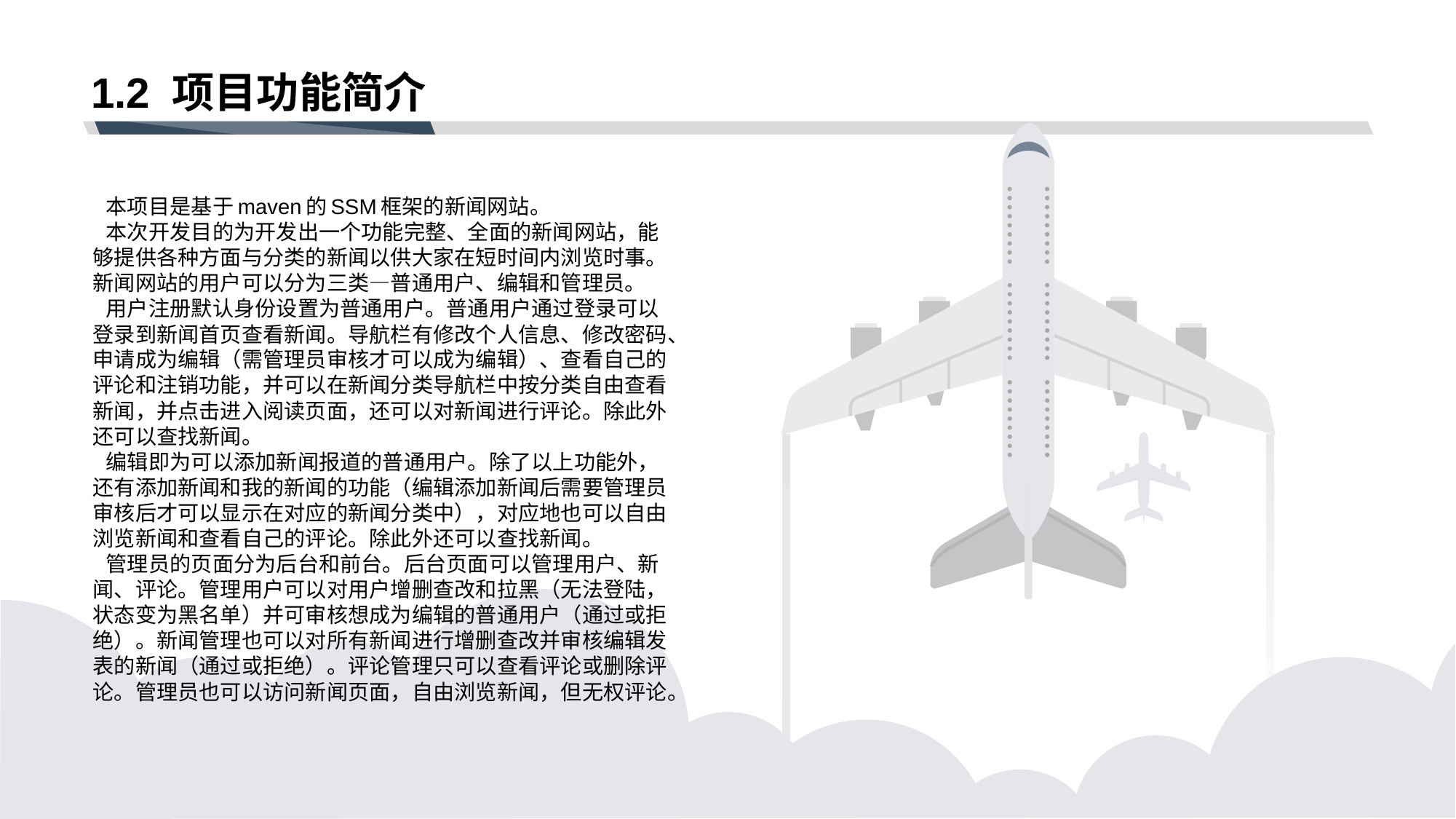

# 1.2 项目功能简介

  本项目是基于maven的SSM框架的新闻网站。
  本次开发目的为开发出一个功能完整、全面的新闻网站，能够提供各种方面与分类的新闻以供大家在短时间内浏览时事。
新闻网站的用户可以分为三类—普通用户、编辑和管理员。
  用户注册默认身份设置为普通用户。普通用户通过登录可以登录到新闻首页查看新闻。导航栏有修改个人信息、修改密码、申请成为编辑（需管理员审核才可以成为编辑）、查看自己的评论和注销功能，并可以在新闻分类导航栏中按分类自由查看新闻，并点击进入阅读页面，还可以对新闻进行评论。除此外还可以查找新闻。
  编辑即为可以添加新闻报道的普通用户。除了以上功能外，还有添加新闻和我的新闻的功能（编辑添加新闻后需要管理员审核后才可以显示在对应的新闻分类中），对应地也可以自由浏览新闻和查看自己的评论。除此外还可以查找新闻。
  管理员的页面分为后台和前台。后台页面可以管理用户、新闻、评论。管理用户可以对用户增删查改和拉黑（无法登陆，状态变为黑名单）并可审核想成为编辑的普通用户（通过或拒绝）。新闻管理也可以对所有新闻进行增删查改并审核编辑发表的新闻（通过或拒绝）。评论管理只可以查看评论或删除评论。管理员也可以访问新闻页面，自由浏览新闻，但无权评论。